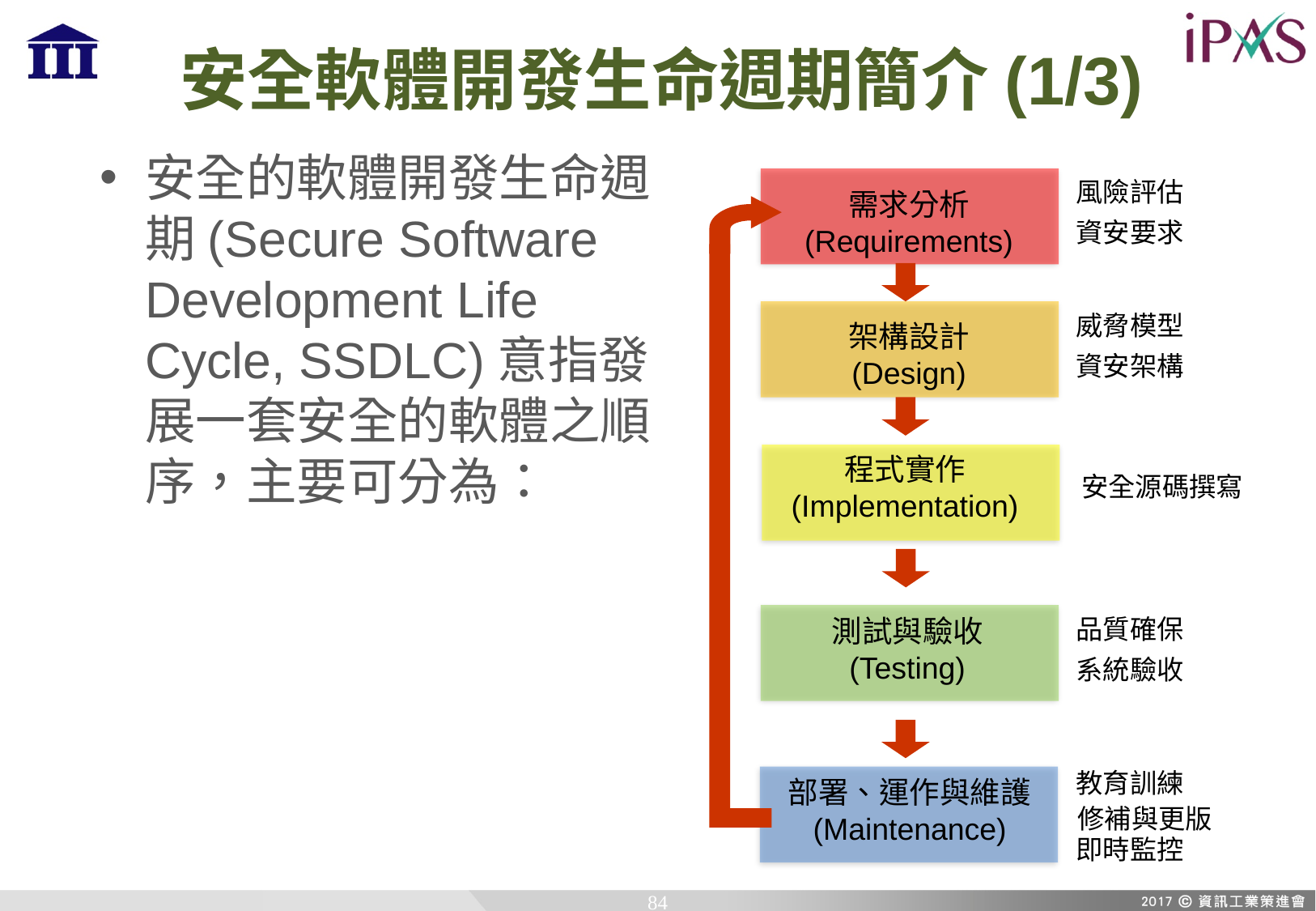

# 安全軟體開發生命週期簡介(1/3)
安全的軟體開發生命週期(Secure Software Development Life Cycle, SSDLC)意指發展一套安全的軟體之順序，主要可分為：

風險評估
需求分析
(Requirements)

資安要求

威脅模型
架構設計
(Design)
資安架構

程式實作
(Implementation)

安全源碼撰寫

測試與驗收
(Testing)
品質確保
系統驗收

教育訓練

部署、運作與維護
(Maintenance)
修補與更版
即時監控
84